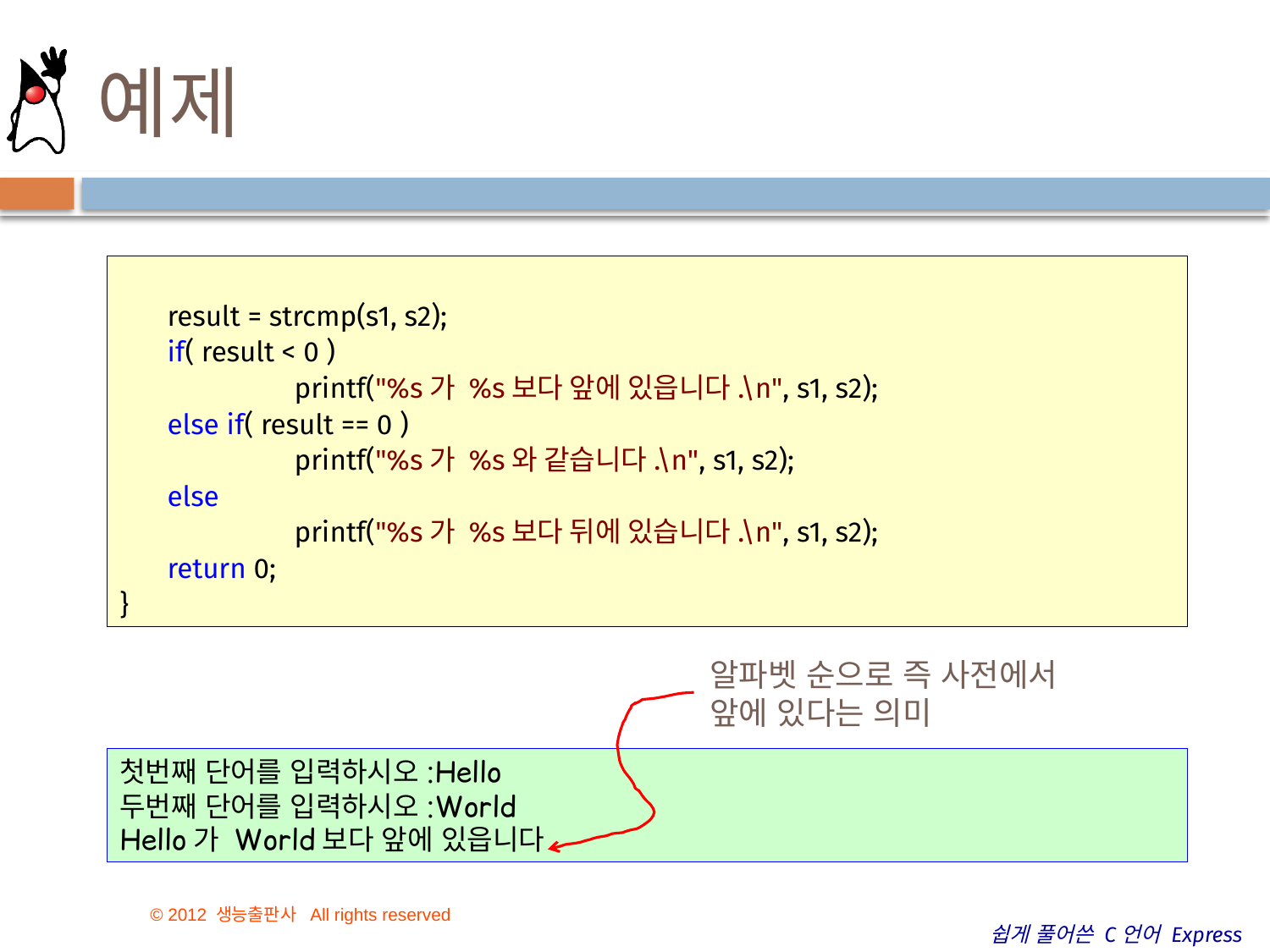

# 예제

	result = strcmp(s1, s2);
	if( result < 0 )
		printf("%s가 %s보다 앞에 있읍니다.\n", s1, s2);
	else if( result == 0 )
		printf("%s가 %s와 같습니다.\n", s1, s2);
	else
		printf("%s가 %s보다 뒤에 있습니다.\n", s1, s2);
	return 0;
}
알파벳 순으로 즉 사전에서 앞에 있다는 의미

첫번째 단어를 입력하시오:Hello
두번째 단어를 입력하시오:World
Hello가 World보다 앞에 있읍니다.